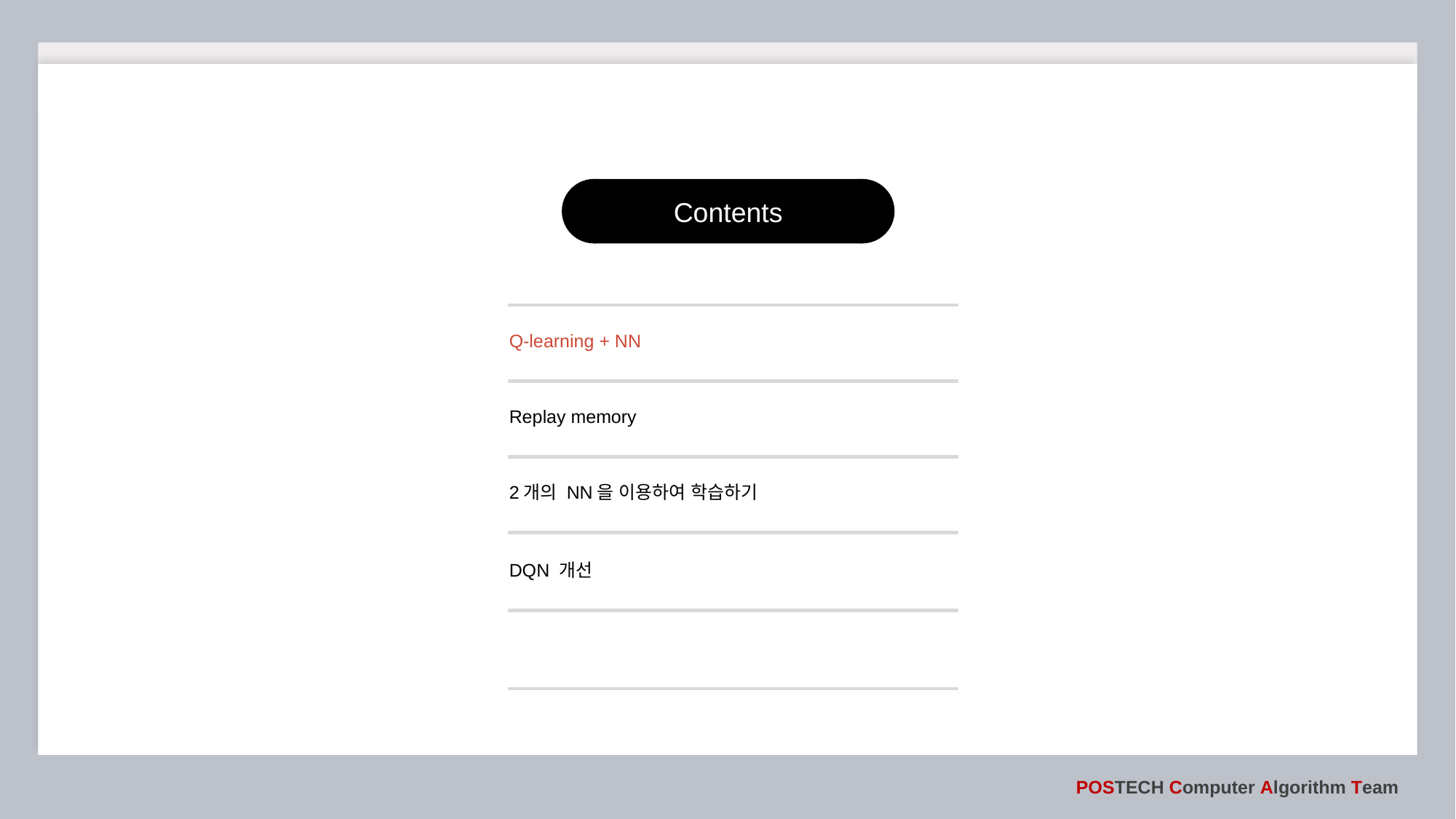

Q-learning + NN

Replay memory

2개의 NN을 이용하여 학습하기

DQN 개선